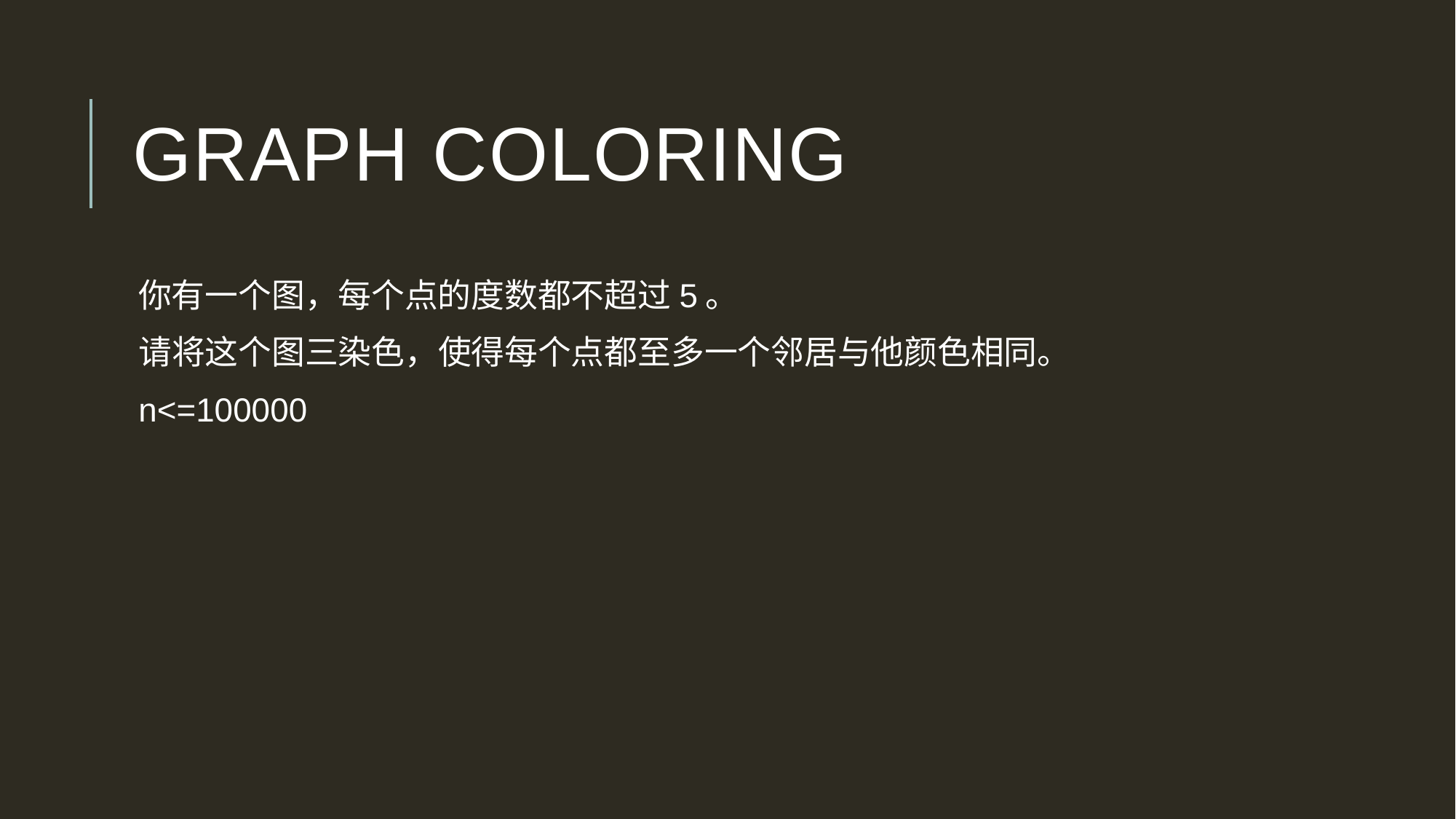

# Graph Coloring
你有一个图，每个点的度数都不超过5。
请将这个图三染色，使得每个点都至多一个邻居与他颜色相同。
n<=100000